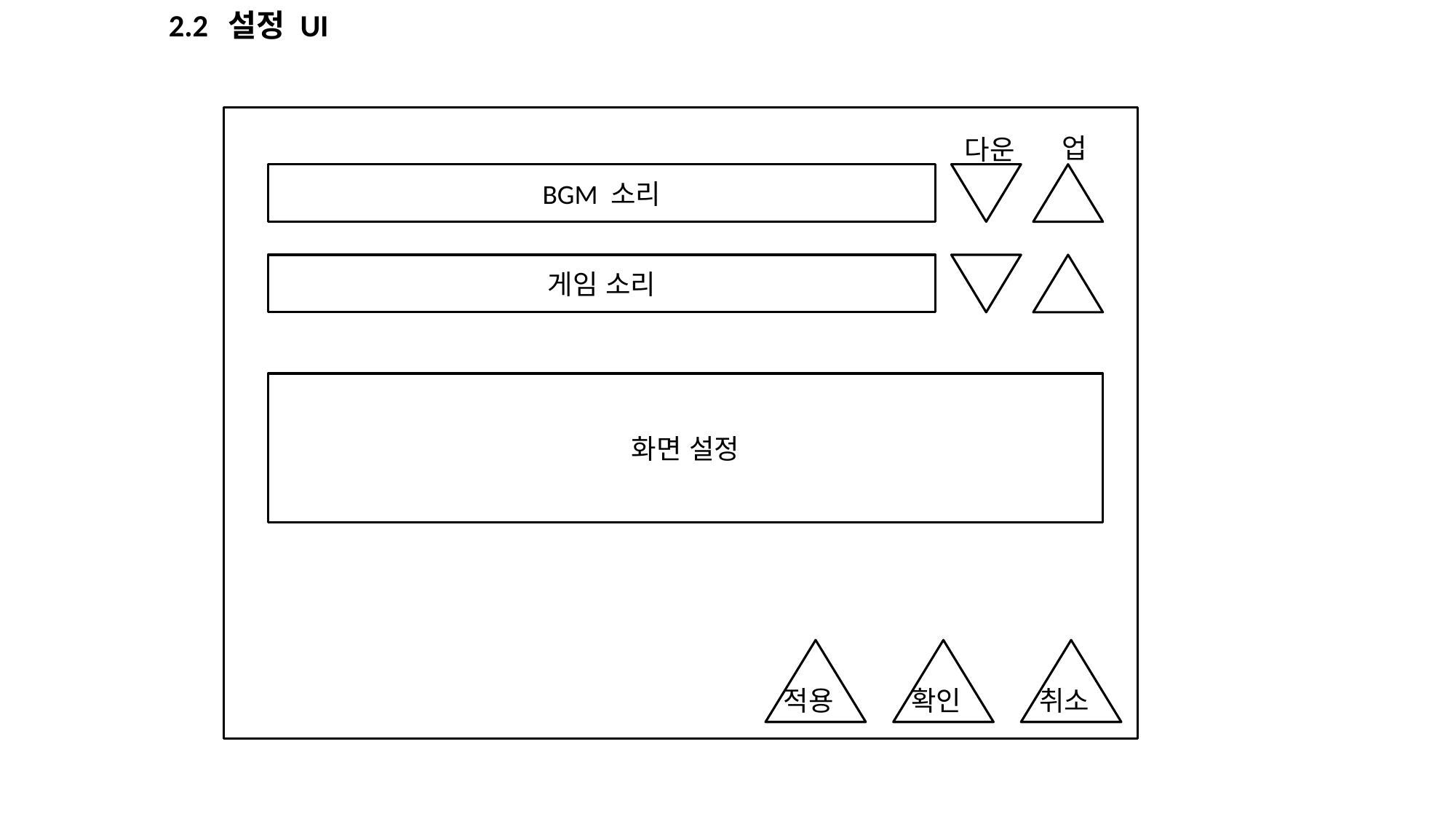

# 2.2  설정 UI

업
다운
BGM 소리

게임 소리

화면 설정

적용
확인
취소